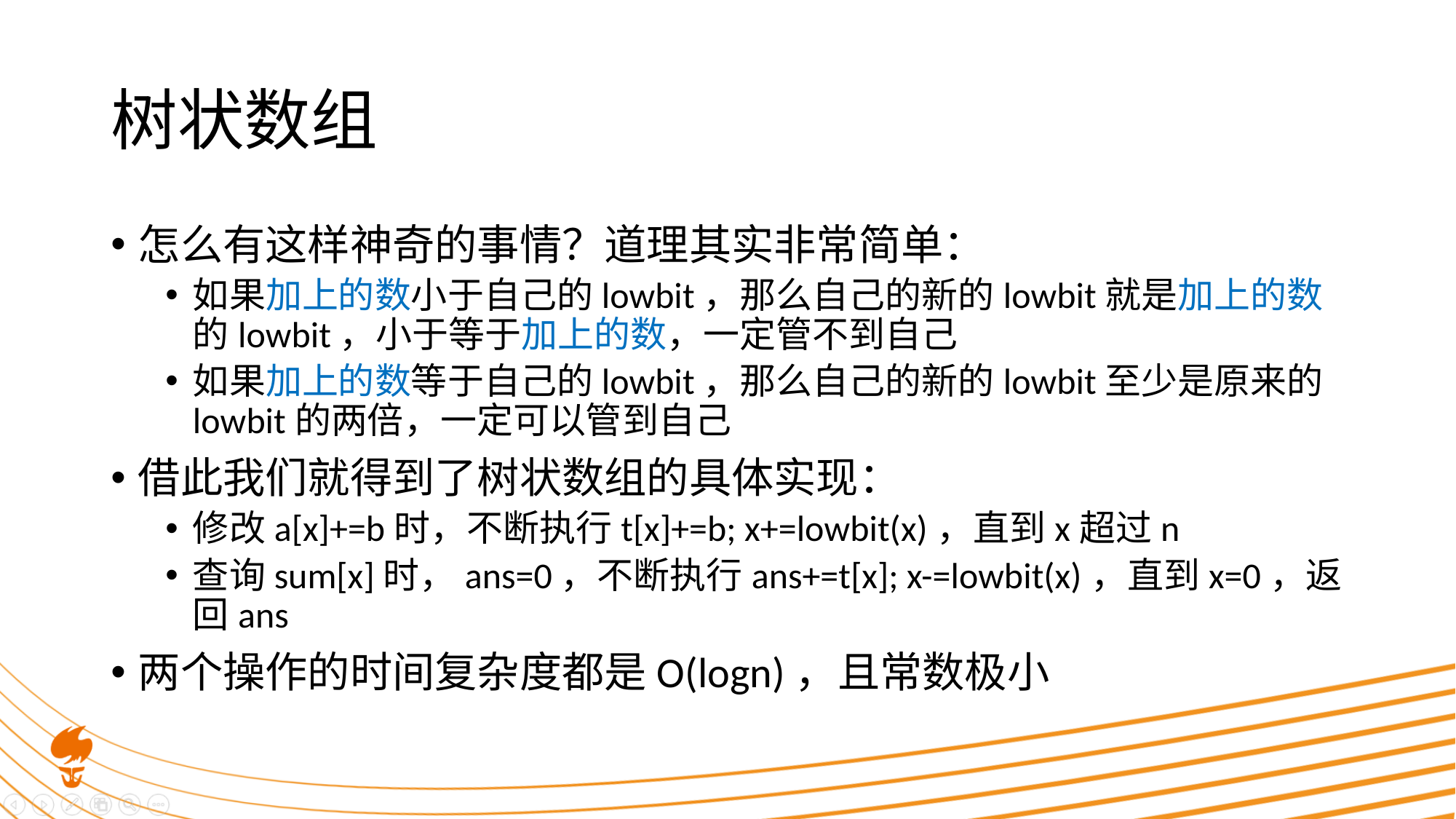

# 树状数组
怎么有这样神奇的事情？道理其实非常简单：
如果加上的数小于自己的lowbit，那么自己的新的lowbit就是加上的数的lowbit，小于等于加上的数，一定管不到自己
如果加上的数等于自己的lowbit，那么自己的新的lowbit至少是原来的lowbit的两倍，一定可以管到自己
借此我们就得到了树状数组的具体实现：
修改a[x]+=b时，不断执行t[x]+=b; x+=lowbit(x)，直到x超过n
查询sum[x]时，ans=0，不断执行ans+=t[x]; x-=lowbit(x)，直到x=0，返回ans
两个操作的时间复杂度都是O(logn)，且常数极小